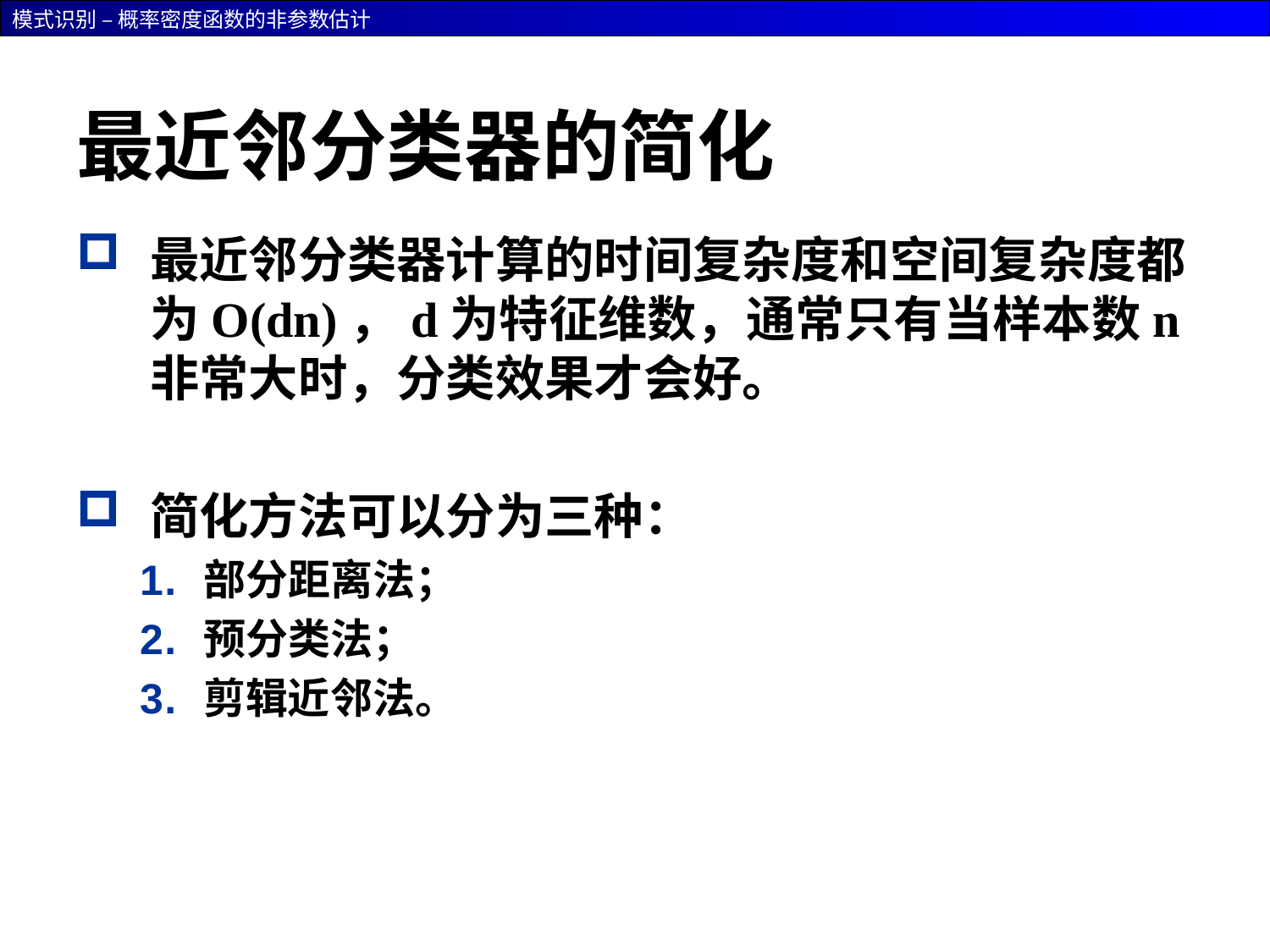

# 最近邻分类器的简化
最近邻分类器计算的时间复杂度和空间复杂度都为O(dn)，d为特征维数，通常只有当样本数n非常大时，分类效果才会好。

简化方法可以分为三种：
部分距离法；
预分类法；
剪辑近邻法。